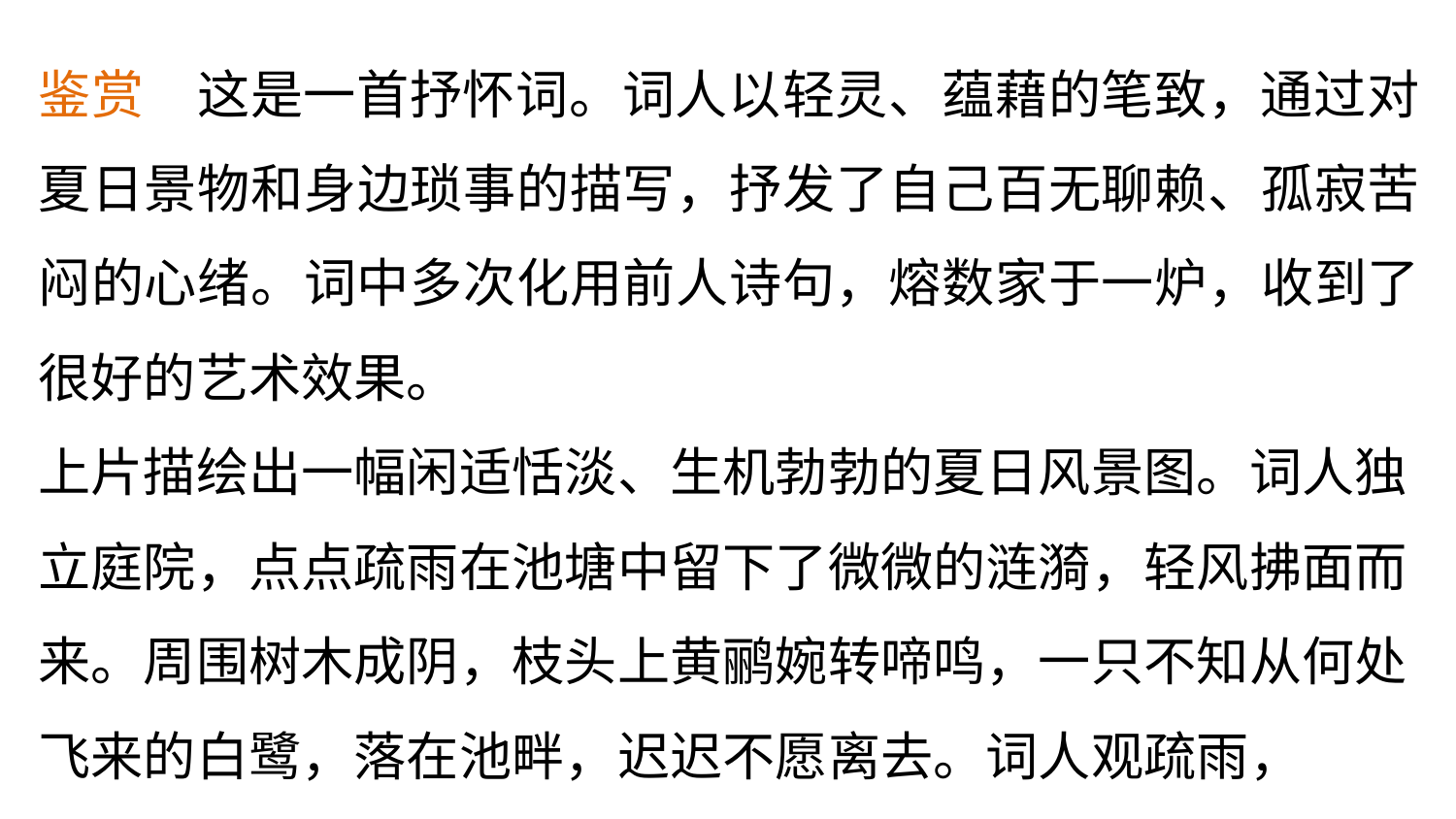

鉴赏　这是一首抒怀词。词人以轻灵、蕴藉的笔致，通过对夏日景物和身边琐事的描写，抒发了自己百无聊赖、孤寂苦闷的心绪。词中多次化用前人诗句，熔数家于一炉，收到了很好的艺术效果。
上片描绘出一幅闲适恬淡、生机勃勃的夏日风景图。词人独立庭院，点点疏雨在池塘中留下了微微的涟漪，轻风拂面而来。周围树木成阴，枝头上黄鹂婉转啼鸣，一只不知从何处飞来的白鹭，落在池畔，迟迟不愿离去。词人观疏雨，